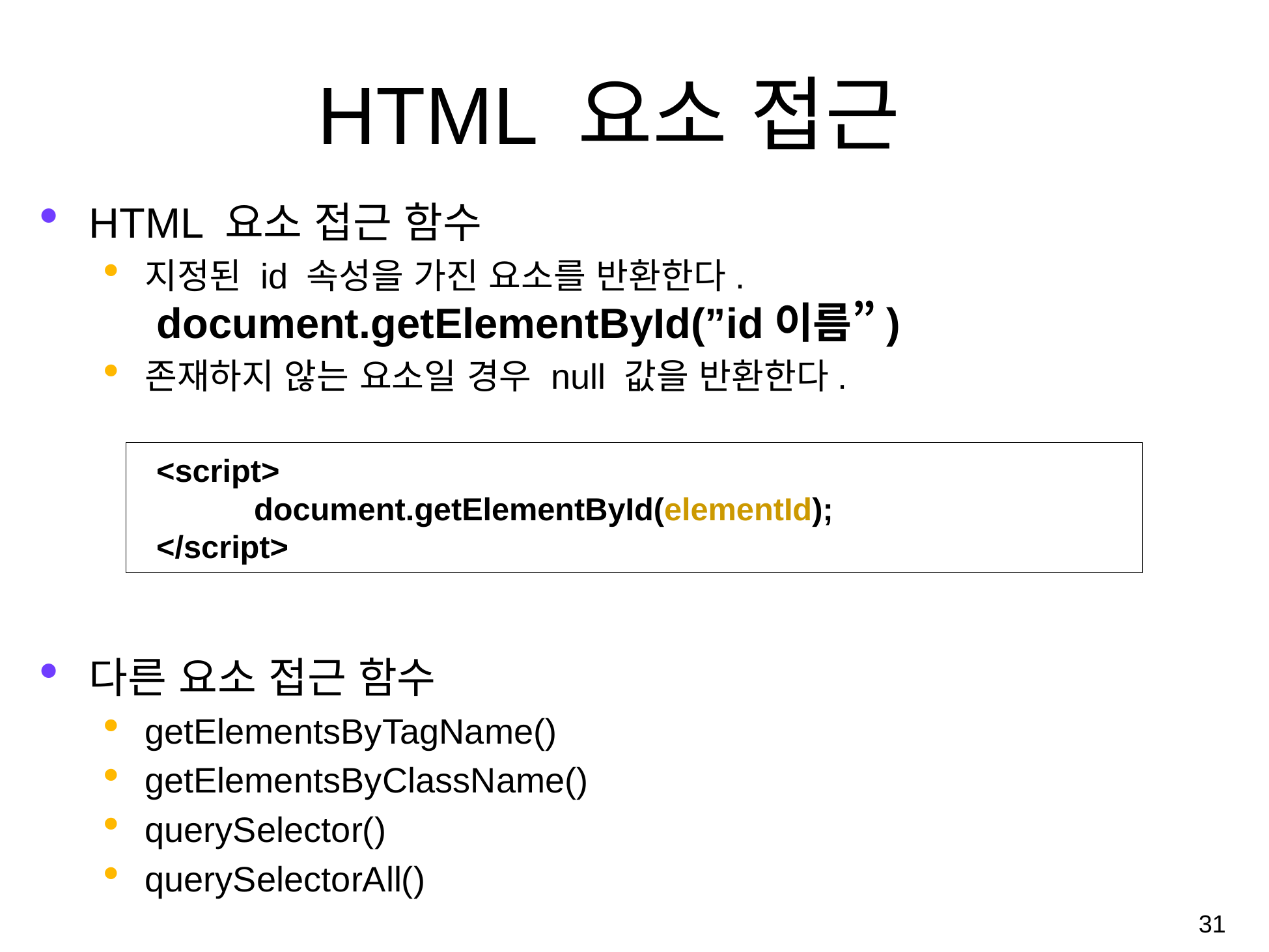

# HTML 요소 접근
HTML 요소 접근 함수
지정된 id 속성을 가진 요소를 반환한다.
	document.getElementById(”id이름”)
존재하지 않는 요소일 경우 null 값을 반환한다.

다른 요소 접근 함수
getElementsByTagName()
getElementsByClassName()
querySelector()
querySelectorAll()
<script>
	document.getElementById(elementId);
</script>
31